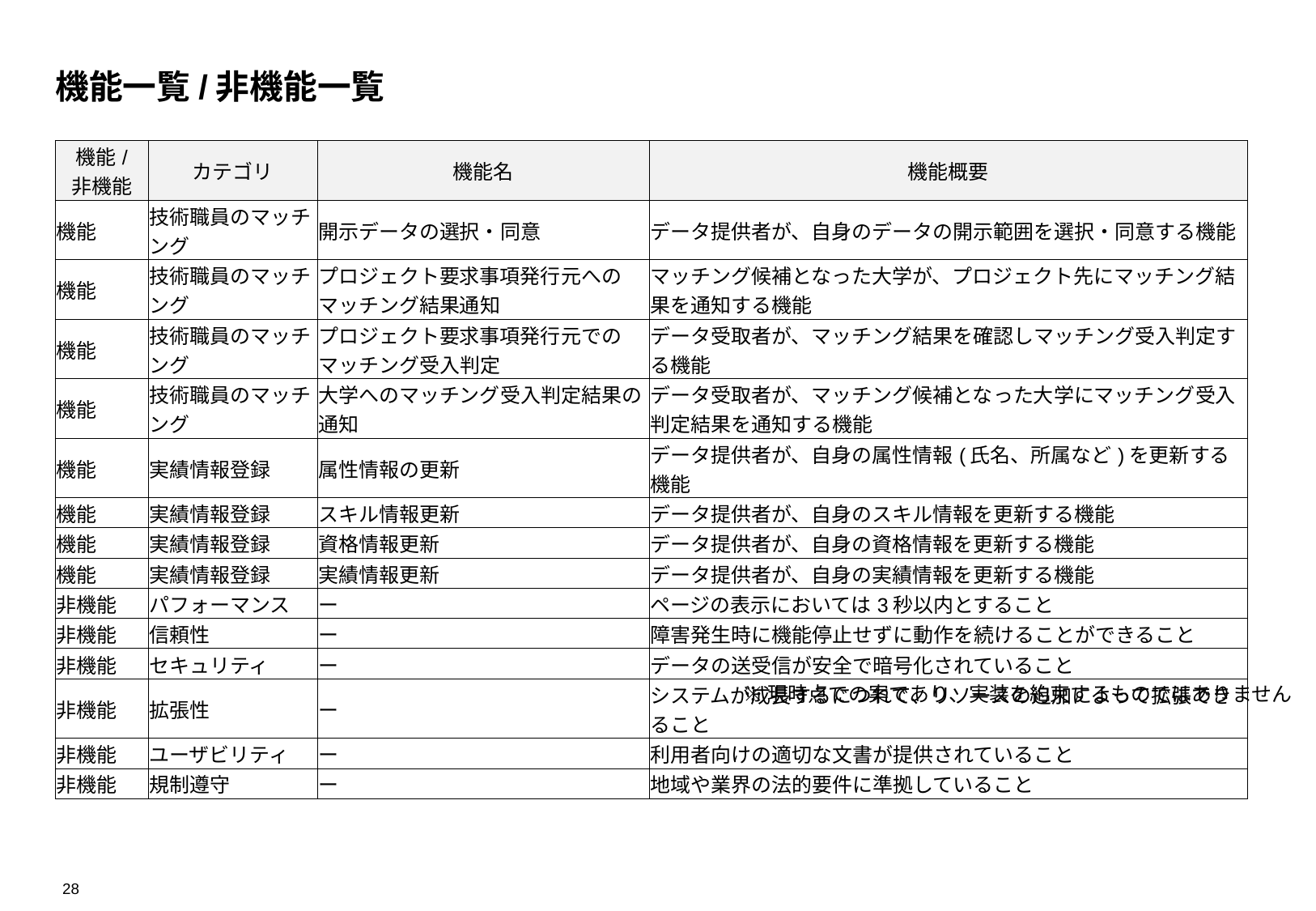

# 機能一覧/非機能一覧
| 機能/ 非機能 | カテゴリ | 機能名 | 機能概要 |
| --- | --- | --- | --- |
| 機能 | 技術職員のマッチング | 開示データの選択・同意 | データ提供者が、自身のデータの開示範囲を選択・同意する機能 |
| 機能 | 技術職員のマッチング | プロジェクト要求事項発行元へのマッチング結果通知 | マッチング候補となった大学が、プロジェクト先にマッチング結果を通知する機能 |
| 機能 | 技術職員のマッチング | プロジェクト要求事項発行元でのマッチング受入判定 | データ受取者が、マッチング結果を確認しマッチング受入判定する機能 |
| 機能 | 技術職員のマッチング | 大学へのマッチング受入判定結果の通知 | データ受取者が、マッチング候補となった大学にマッチング受入判定結果を通知する機能 |
| 機能 | 実績情報登録 | 属性情報の更新 | データ提供者が、自身の属性情報(氏名、所属など)を更新する機能 |
| 機能 | 実績情報登録 | スキル情報更新 | データ提供者が、自身のスキル情報を更新する機能 |
| 機能 | 実績情報登録 | 資格情報更新 | データ提供者が、自身の資格情報を更新する機能 |
| 機能 | 実績情報登録 | 実績情報更新 | データ提供者が、自身の実績情報を更新する機能 |
| 非機能 | パフォーマンス | ー | ページの表示においては3秒以内とすること |
| 非機能 | 信頼性 | ー | 障害発生時に機能停止せずに動作を続けることができること |
| 非機能 | セキュリティ | ー | データの送受信が安全で暗号化されていること |
| 非機能 | 拡張性 | ー | システムが成長するにつれて、リソースの追加によって拡張できること |
| 非機能 | ユーザビリティ | ー | 利用者向けの適切な文書が提供されていること |
| 非機能 | 規制遵守 | ー | 地域や業界の法的要件に準拠していること |
※現時点での案であり、実装を約束するものではありません
28